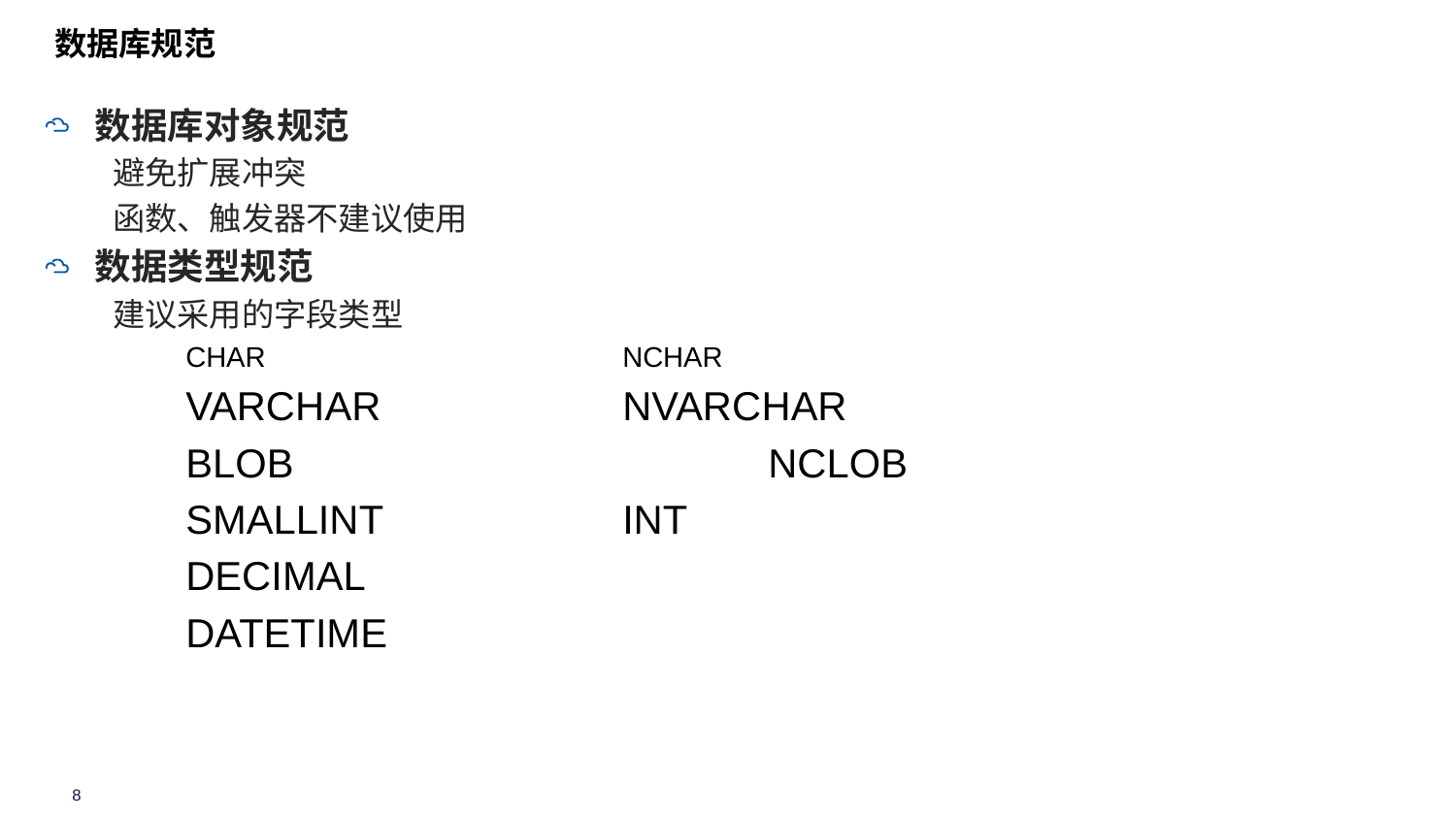

# 数据库规范
数据库对象规范
避免扩展冲突
函数、触发器不建议使用
数据类型规范
建议采用的字段类型
CHAR  			NCHAR
VARCHAR		NVARCHAR
BLOB				NCLOB
SMALLINT		INT
DECIMAL
DATETIME